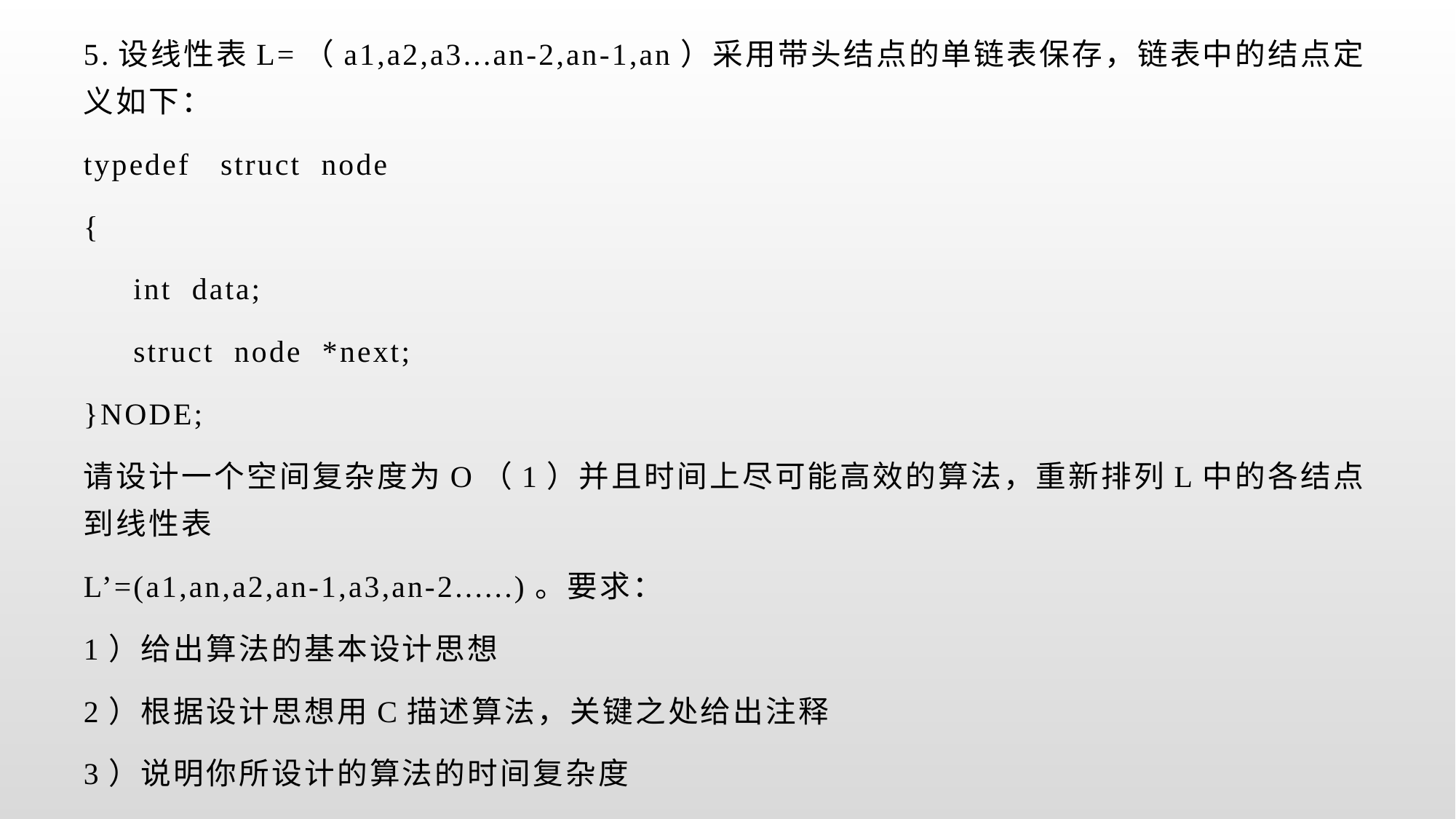

5.设线性表L=（a1,a2,a3...an-2,an-1,an）采用带头结点的单链表保存，链表中的结点定义如下：
typedef   struct  node
{
     int  data;
     struct  node  *next;
}NODE;
请设计一个空间复杂度为O（1）并且时间上尽可能高效的算法，重新排列L中的各结点到线性表
L’=(a1,an,a2,an-1,a3,an-2......)。要求：
1）给出算法的基本设计思想
2）根据设计思想用C描述算法，关键之处给出注释
3）说明你所设计的算法的时间复杂度